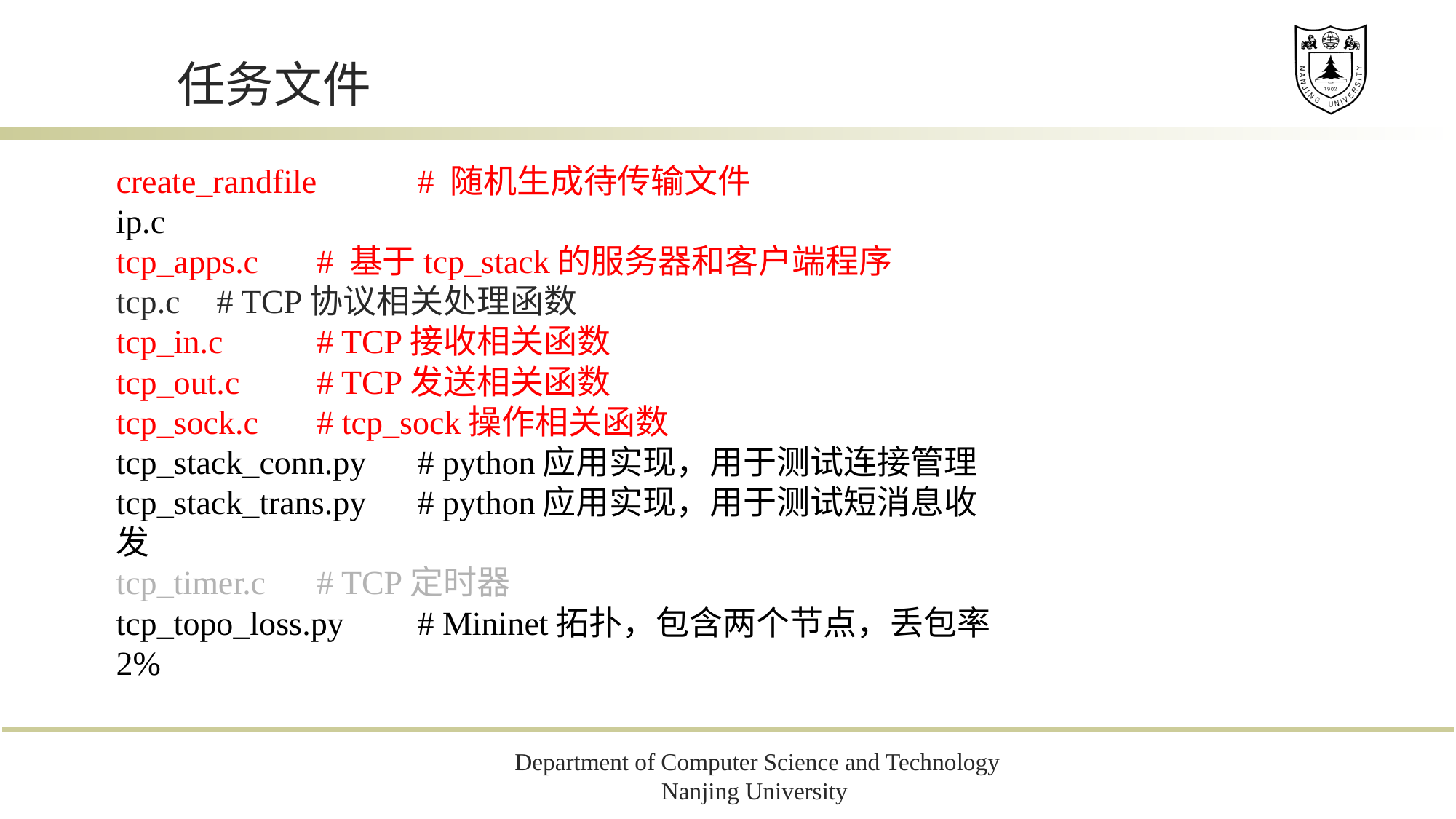

# 任务文件
create_randfile		# 随机生成待传输文件
ip.c
tcp_apps.c		# 基于tcp_stack的服务器和客户端程序
tcp.c			# TCP协议相关处理函数
tcp_in.c		# TCP接收相关函数
tcp_out.c		# TCP发送相关函数
tcp_sock.c		# tcp_sock操作相关函数
tcp_stack_conn.py	# python应用实现，用于测试连接管理
tcp_stack_trans.py	# python应用实现，用于测试短消息收发
tcp_timer.c		# TCP定时器
tcp_topo_loss.py		# Mininet拓扑，包含两个节点，丢包率2%
5